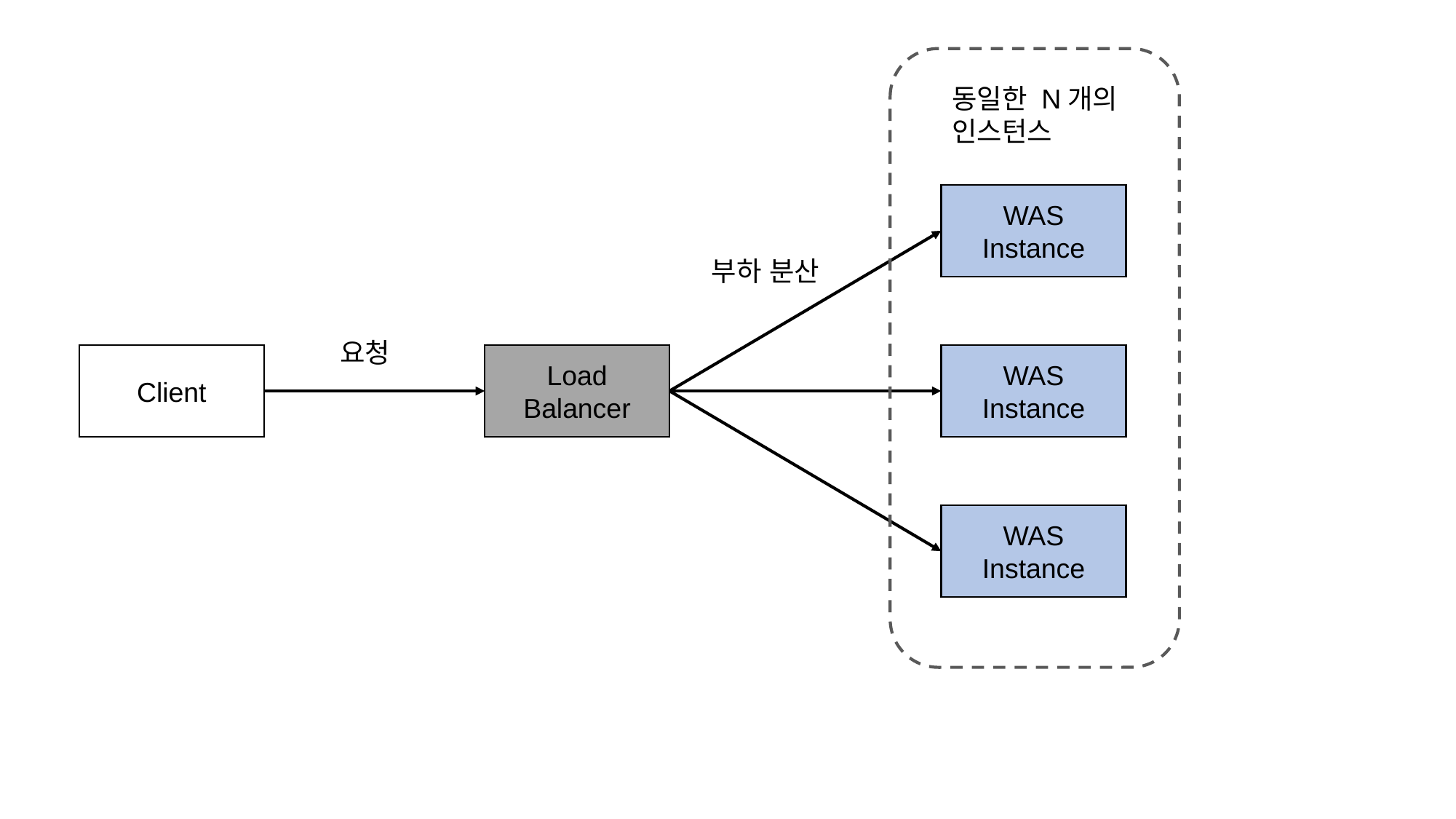

동일한 N개의
인스턴스
WAS
Instance
부하 분산
요청
Client
Load Balancer
WAS
Instance
WAS
Instance